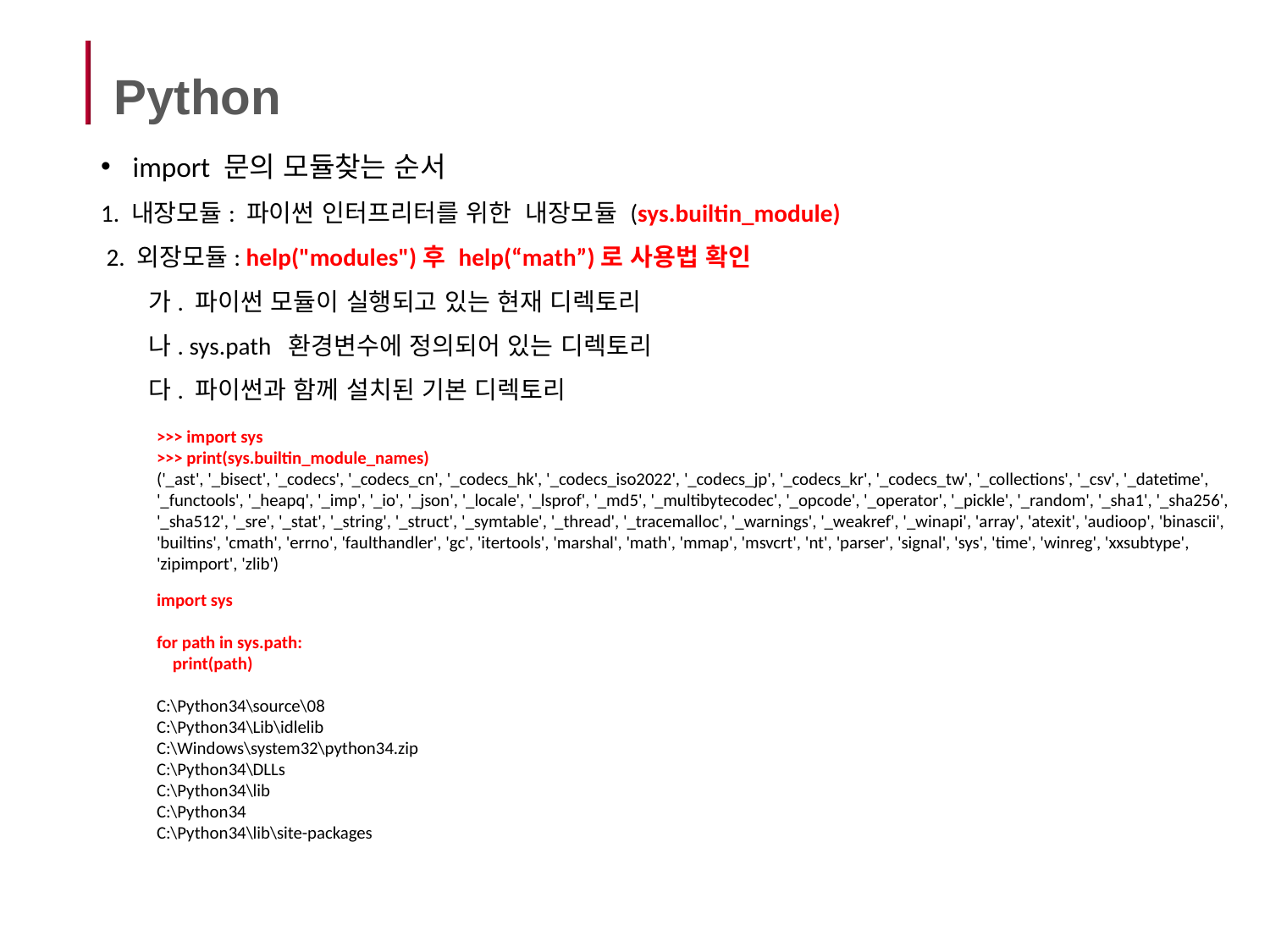

import 문의 모듈찾는 순서
1. 내장모듈: 파이썬 인터프리터를 위한  내장모듈 (sys.builtin_module)
 2. 외장모듈: help("modules")후 help(“math”)로 사용법 확인
      가. 파이썬 모듈이 실행되고 있는 현재 디렉토리
      나. sys.path  환경변수에 정의되어 있는 디렉토리
      다. 파이썬과 함께 설치된 기본 디렉토리

>>> import sys
>>> print(sys.builtin_module_names)
('_ast', '_bisect', '_codecs', '_codecs_cn', '_codecs_hk', '_codecs_iso2022', '_codecs_jp', '_codecs_kr', '_codecs_tw', '_collections', '_csv', '_datetime', '_functools', '_heapq', '_imp', '_io', '_json', '_locale', '_lsprof', '_md5', '_multibytecodec', '_opcode', '_operator', '_pickle', '_random', '_sha1', '_sha256', '_sha512', '_sre', '_stat', '_string', '_struct', '_symtable', '_thread', '_tracemalloc', '_warnings', '_weakref', '_winapi', 'array', 'atexit', 'audioop', 'binascii', 'builtins', 'cmath', 'errno', 'faulthandler', 'gc', 'itertools', 'marshal', 'math', 'mmap', 'msvcrt', 'nt', 'parser', 'signal', 'sys', 'time', 'winreg', 'xxsubtype', 'zipimport', 'zlib')
import sys

for path in sys.path:
    print(path)

C:\Python34\source\08
C:\Python34\Lib\idlelib
C:\Windows\system32\python34.zip
C:\Python34\DLLs
C:\Python34\lib
C:\Python34
C:\Python34\lib\site-packages